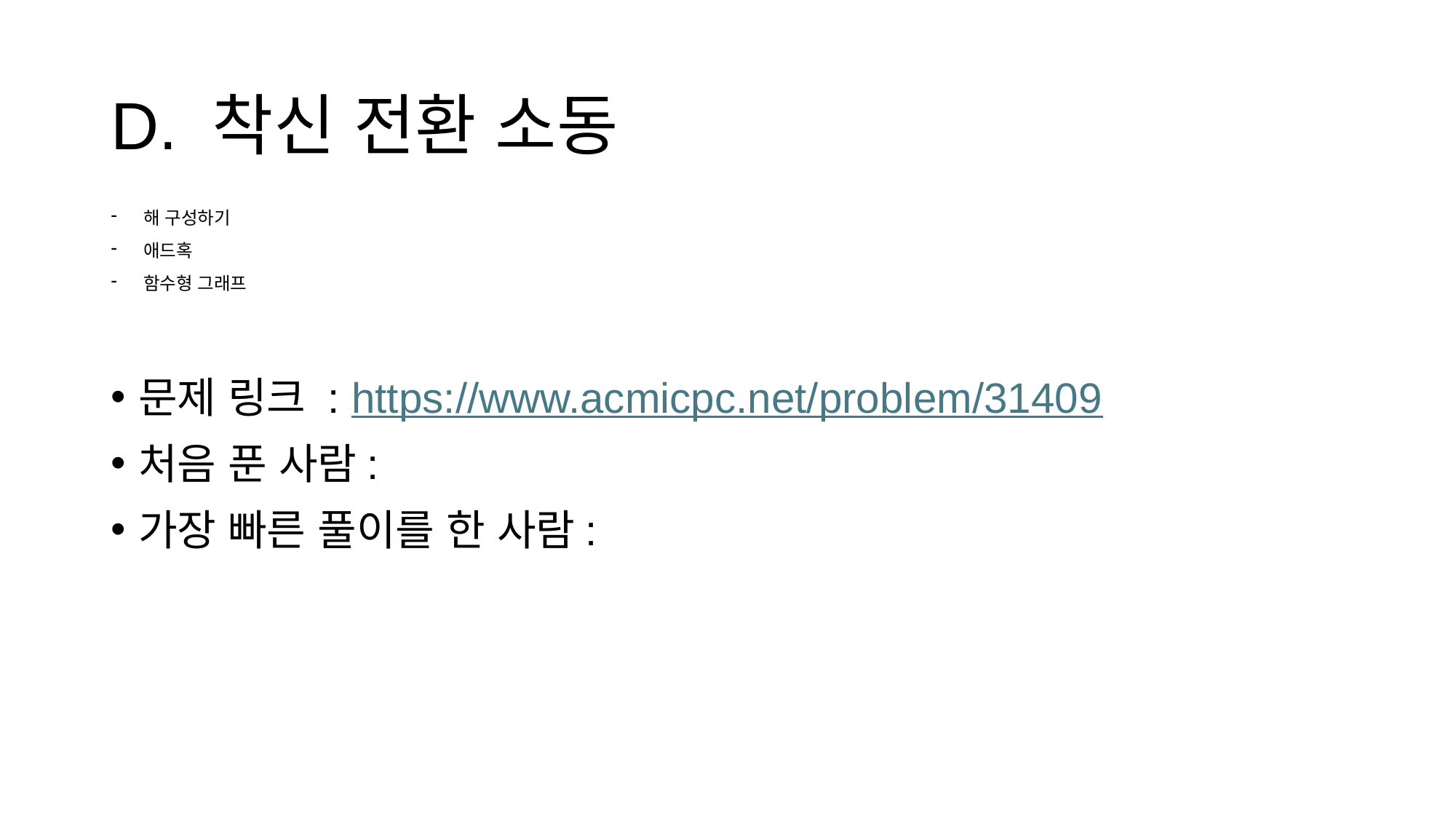

# D. 착신 전환 소동
해 구성하기
애드혹
함수형 그래프

문제 링크 : https://www.acmicpc.net/problem/31409
처음 푼 사람:
가장 빠른 풀이를 한 사람: